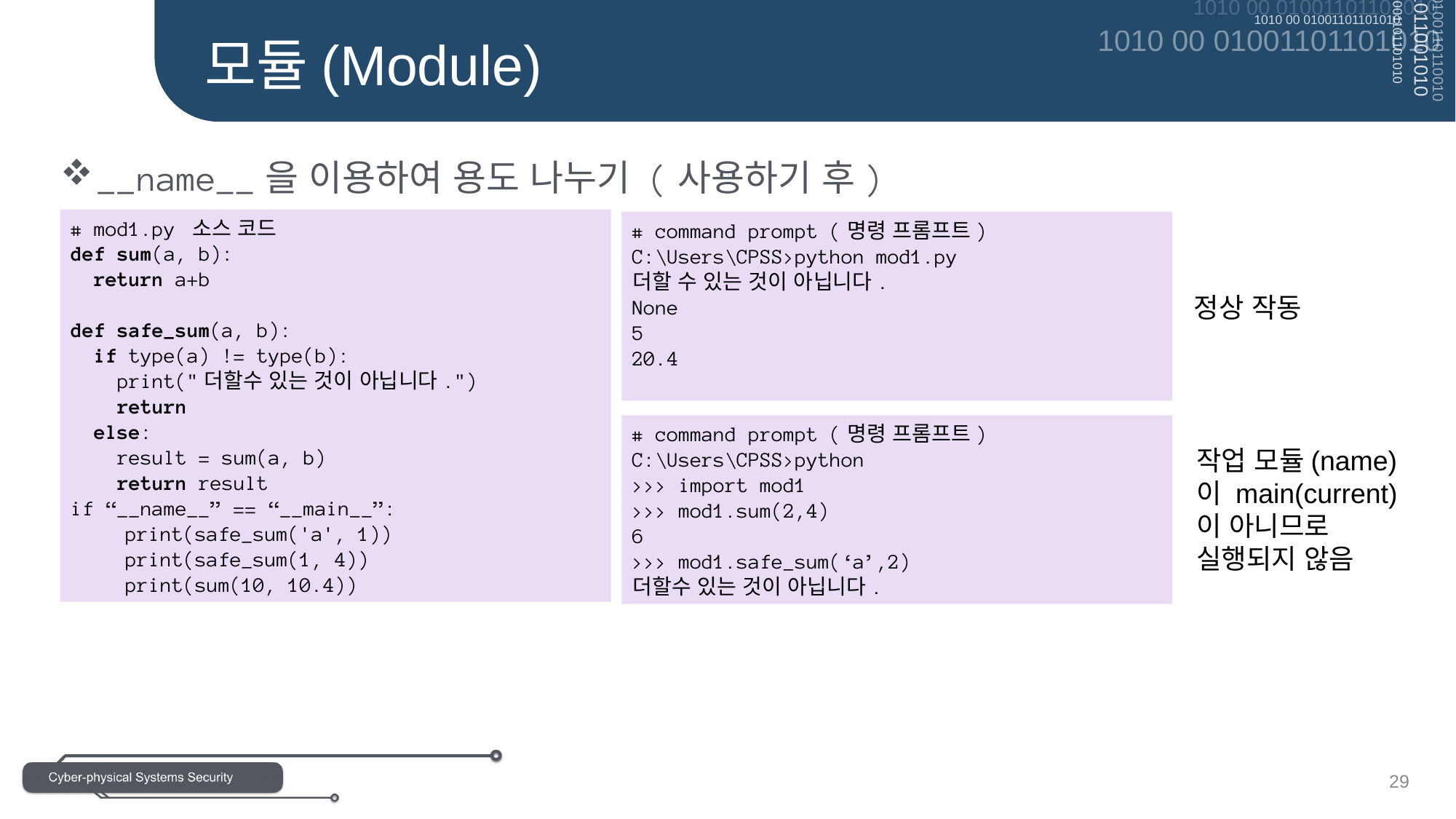

모듈(Module)
__name__을 이용하여 용도 나누기 (사용하기 후)
# mod1.py 소스 코드
def sum(a, b):
  return a+b

def safe_sum(a, b):
  if type(a) != type(b):
    print("더할수 있는 것이 아닙니다.")
    return
  else:
    result = sum(a, b)
    return result
if “__name__” == “__main__”:
print(safe_sum('a', 1))
print(safe_sum(1, 4))
print(sum(10, 10.4))
# command prompt (명령 프롬프트) C:\Users\CPSS>python mod1.py
더할 수 있는 것이 아닙니다.
None
5
20.4

정상 작동
# command prompt (명령 프롬프트) C:\Users\CPSS>python
>>> import mod1
>>> mod1.sum(2,4)
6
>>> mod1.safe_sum(‘a’,2)
더할수 있는 것이 아닙니다.
작업 모듈(name)이 main(current)이 아니므로 실행되지 않음
29